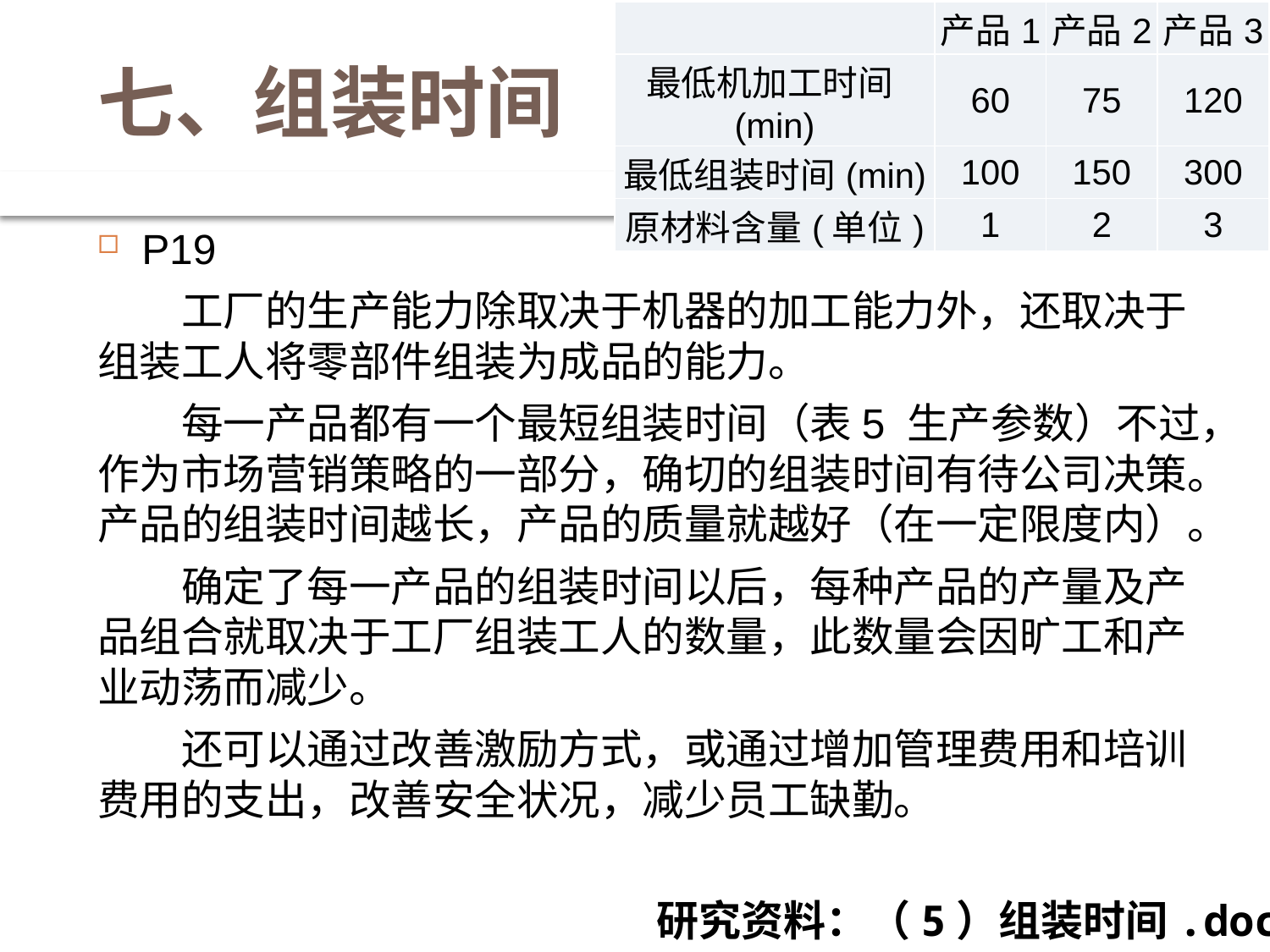

|  | 产品1 | 产品2 | 产品3 |
| --- | --- | --- | --- |
| 最低机加工时间(min) | 60 | 75 | 120 |
| 最低组装时间(min) | 100 | 150 | 300 |
| 原材料含量(单位) | 1 | 2 | 3 |
# 七、组装时间
P19
　　工厂的生产能力除取决于机器的加工能力外，还取决于组装工人将零部件组装为成品的能力。
　　每一产品都有一个最短组装时间（表5 生产参数）不过，作为市场营销策略的一部分，确切的组装时间有待公司决策。产品的组装时间越长，产品的质量就越好（在一定限度内）。
　　确定了每一产品的组装时间以后，每种产品的产量及产品组合就取决于工厂组装工人的数量，此数量会因旷工和产业动荡而减少。
　　还可以通过改善激励方式，或通过增加管理费用和培训费用的支出，改善安全状况，减少员工缺勤。
研究资料：（5）组装时间.doc